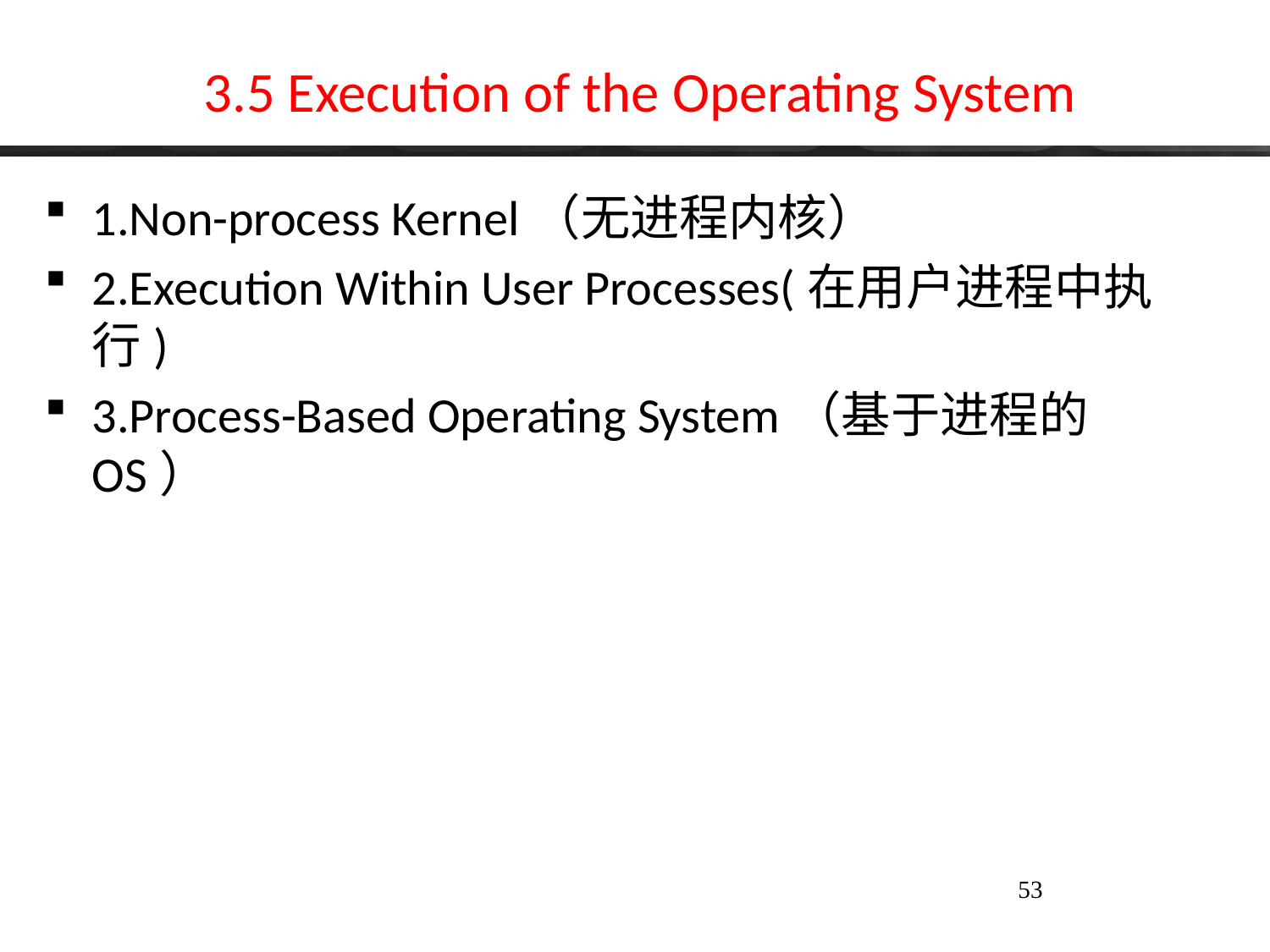

# 3.5 Execution of the Operating System
1.Non-process Kernel（无进程内核）
2.Execution Within User Processes(在用户进程中执行)
3.Process-Based Operating System（基于进程的OS）

53